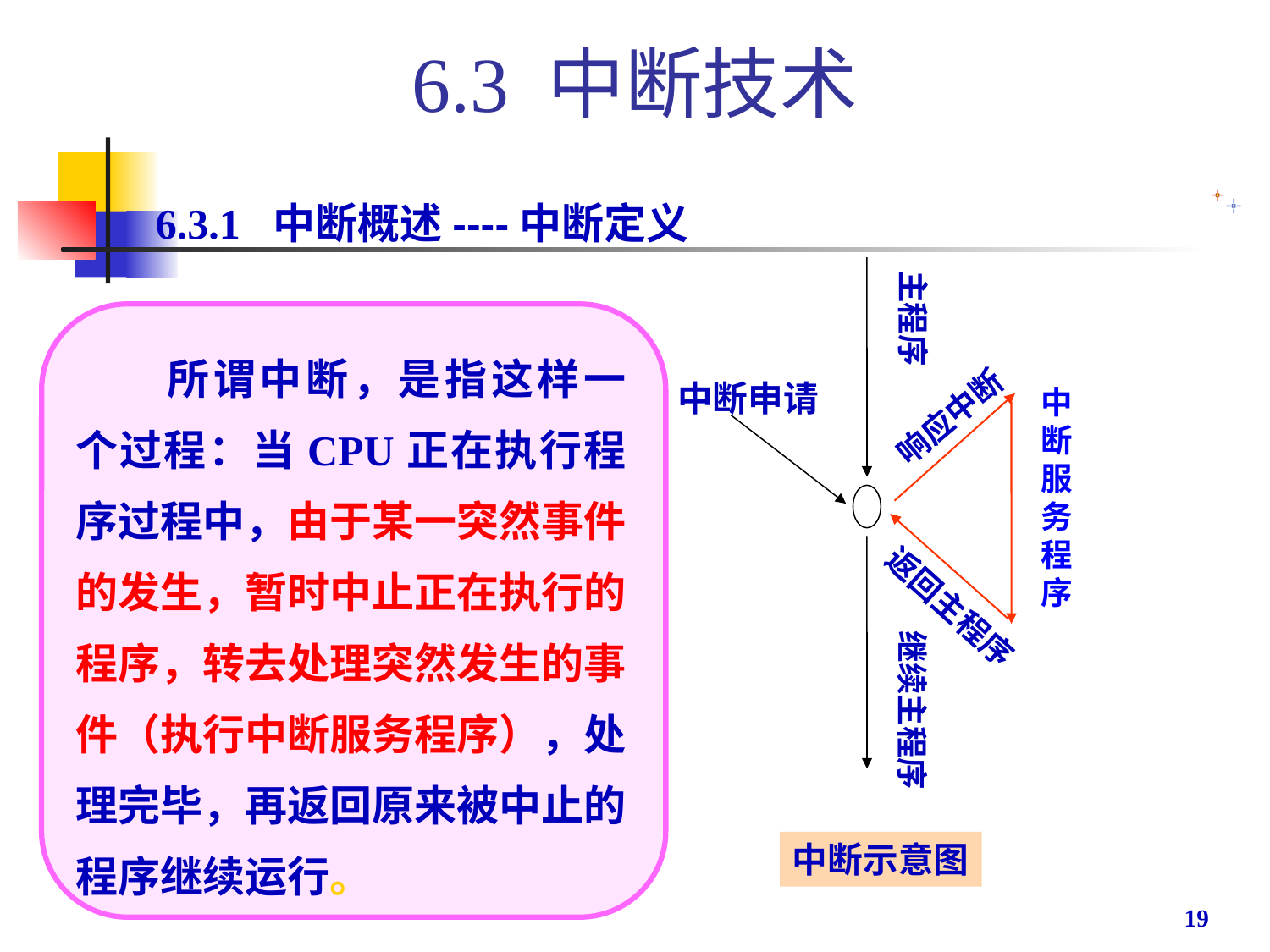

6.3 中断技术
6.3.1  中断概述----中断定义

主程序
中断申请
中断服务程序

所谓中断，是指这样一个过程：当CPU正在执行程序过程中，由于某一突然事件的发生，暂时中止正在执行的程序，转去处理突然发生的事件（执行中断服务程序），处理完毕，再返回原来被中止的程序继续运行。
响应中断
返回主程序
继续主程序
中断示意图
19